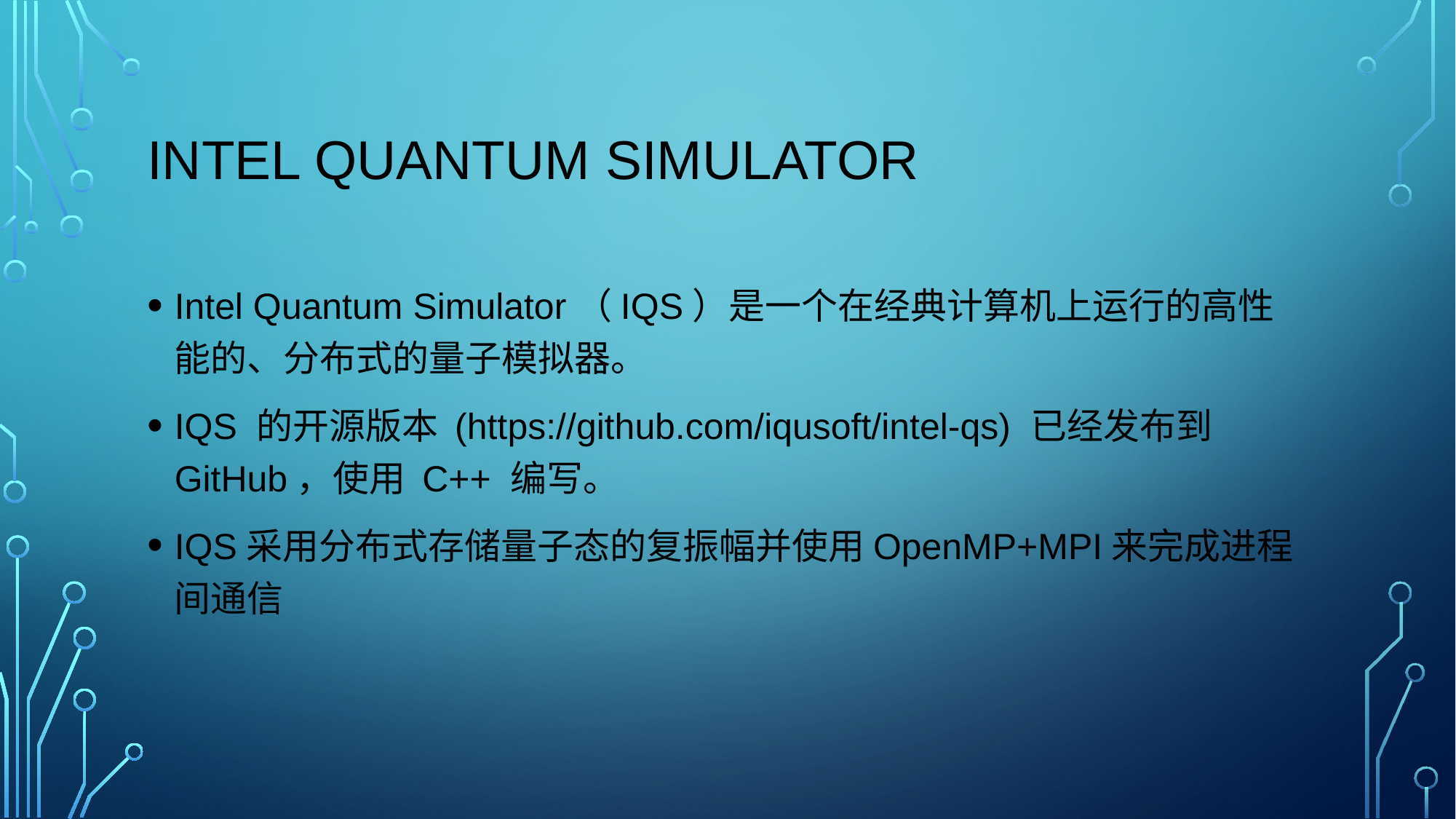

# Intel Quantum Simulator
Intel Quantum Simulator（IQS）是一个在经典计算机上运行的高性能的、分布式的量子模拟器。
IQS 的开源版本 (https://github.com/iqusoft/intel-qs) 已经发布到 GitHub，使用 C++ 编写。
IQS采用分布式存储量子态的复振幅并使用OpenMP+MPI来完成进程间通信